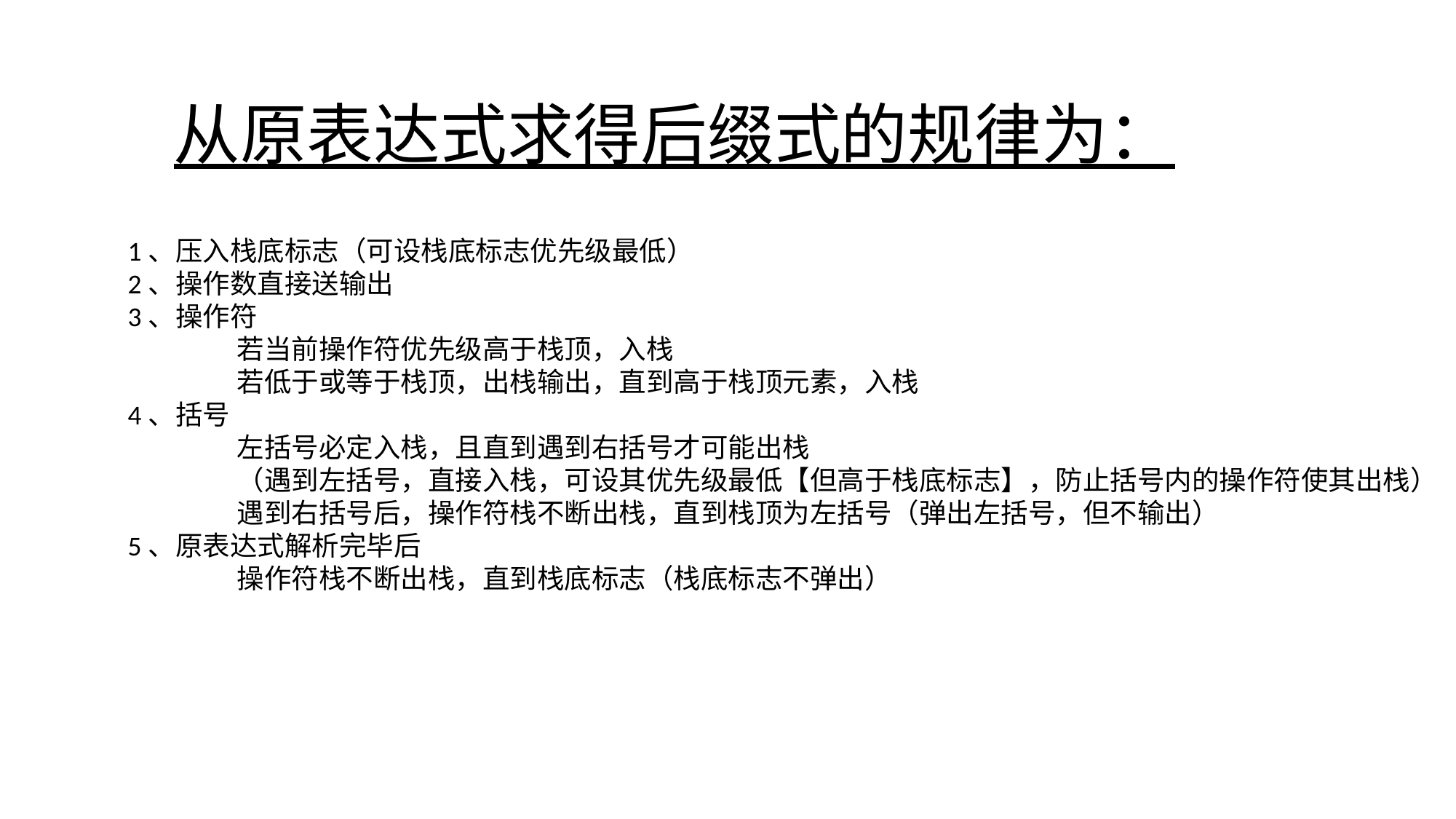

从原表达式求得后缀式的规律为：
1、压入栈底标志（可设栈底标志优先级最低）
2、操作数直接送输出
3、操作符
	若当前操作符优先级高于栈顶，入栈
	若低于或等于栈顶，出栈输出，直到高于栈顶元素，入栈
4、括号
	左括号必定入栈，且直到遇到右括号才可能出栈
	（遇到左括号，直接入栈，可设其优先级最低【但高于栈底标志】，防止括号内的操作符使其出栈）
	遇到右括号后，操作符栈不断出栈，直到栈顶为左括号（弹出左括号，但不输出）
5、原表达式解析完毕后
	操作符栈不断出栈，直到栈底标志（栈底标志不弹出）